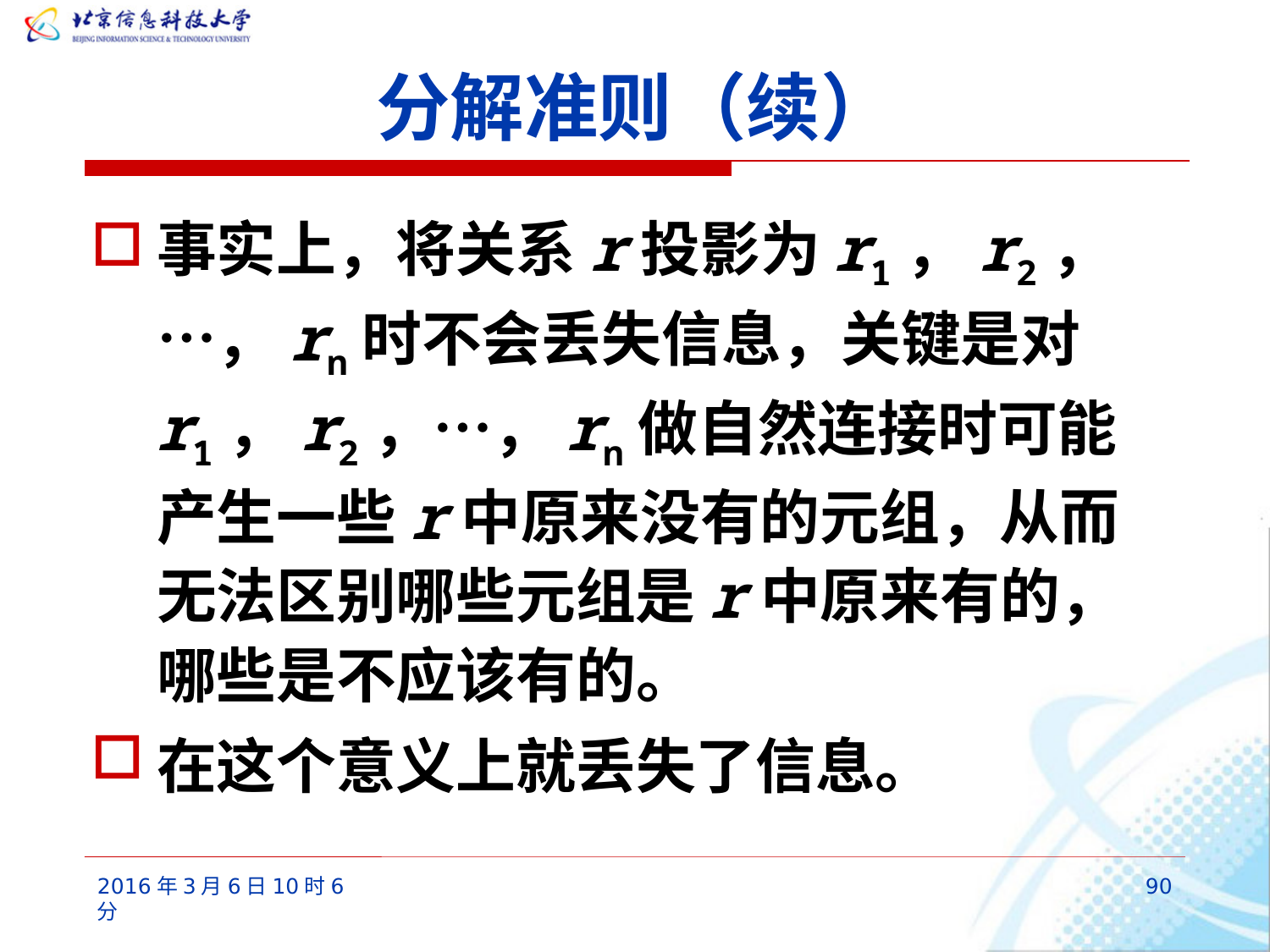

# 分解准则（续）
事实上，将关系r投影为r1，r2，…，rn时不会丢失信息，关键是对r1，r2，…，rn做自然连接时可能产生一些r中原来没有的元组，从而无法区别哪些元组是r中原来有的，哪些是不应该有的。
在这个意义上就丢失了信息。

2016年3月6日10时6分
90